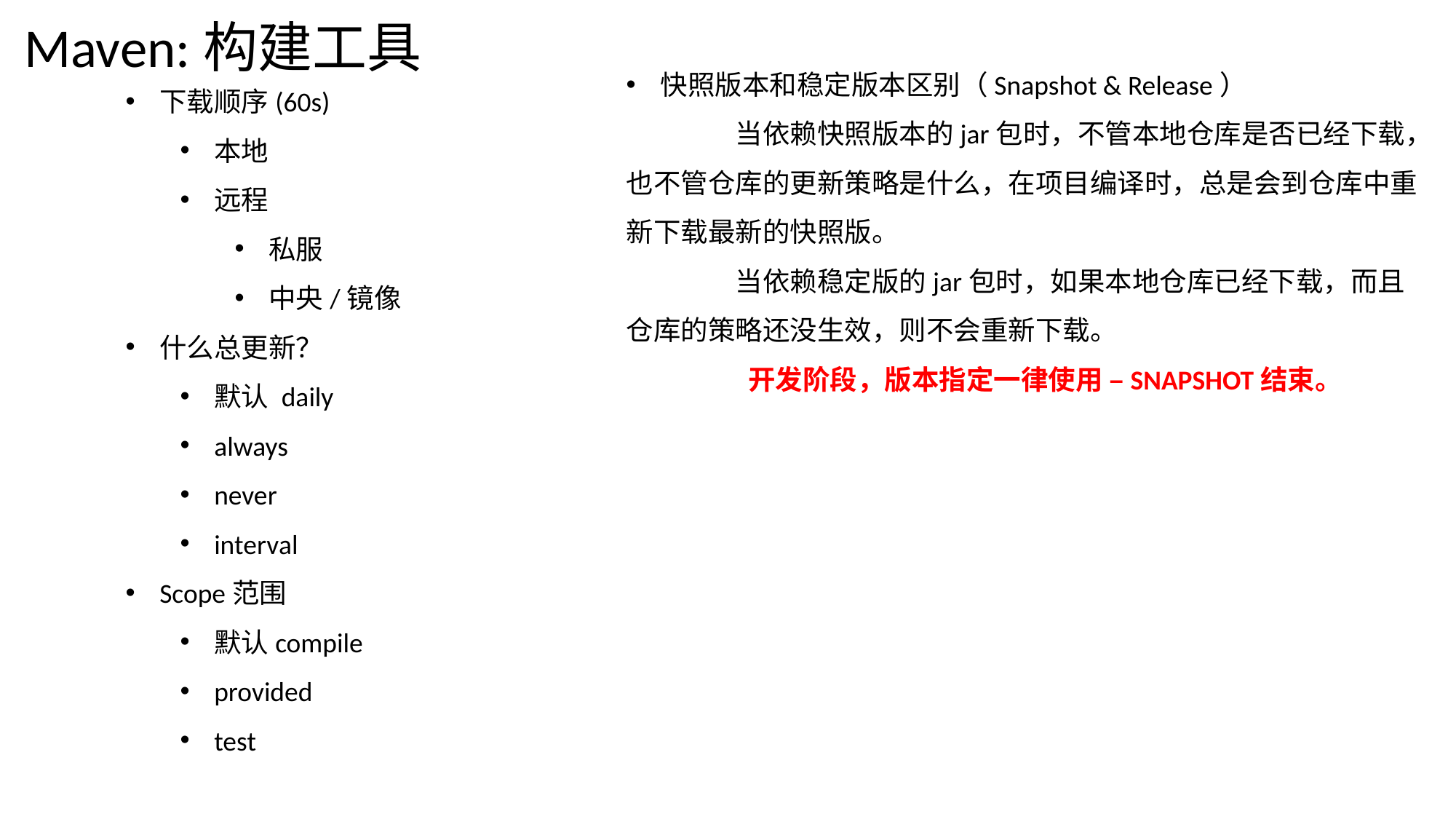

Maven:构建工具
快照版本和稳定版本区别（Snapshot & Release）
	当依赖快照版本的jar包时，不管本地仓库是否已经下载，也不管仓库的更新策略是什么，在项目编译时，总是会到仓库中重新下载最新的快照版。
	当依赖稳定版的jar包时，如果本地仓库已经下载，而且仓库的策略还没生效，则不会重新下载。
	 开发阶段，版本指定一律使用 –SNAPSHOT结束。

下载顺序(60s)
本地
远程
私服
中央/镜像
什么总更新？
默认 daily
always
never
interval
Scope范围
默认compile
provided
test